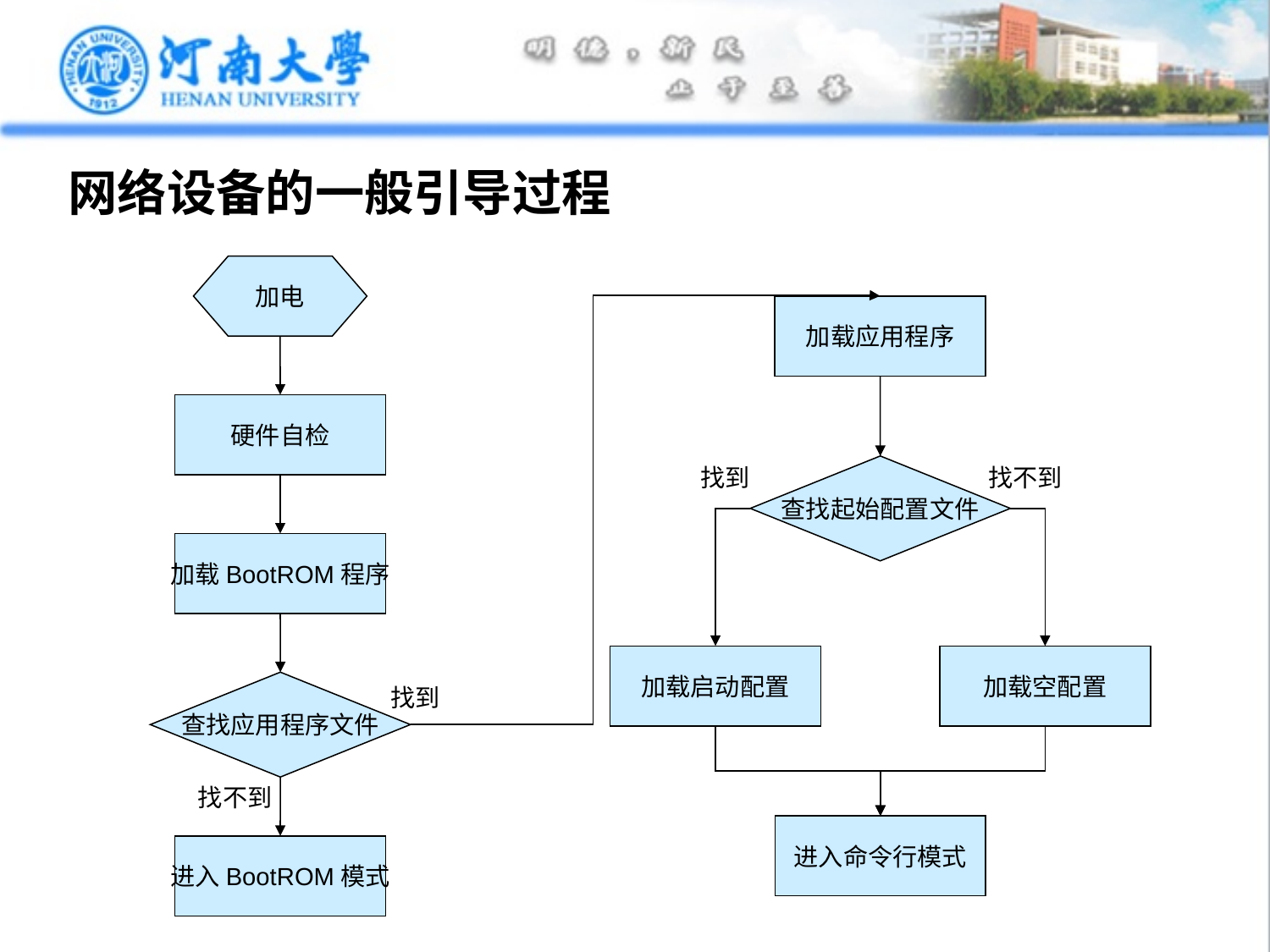

# 网络设备的一般引导过程
加电
加载应用程序
硬件自检
找到
查找起始配置文件
找不到
加载BootROM程序
加载启动配置
加载空配置
查找应用程序文件
找到
找不到
进入命令行模式
进入BootROM模式